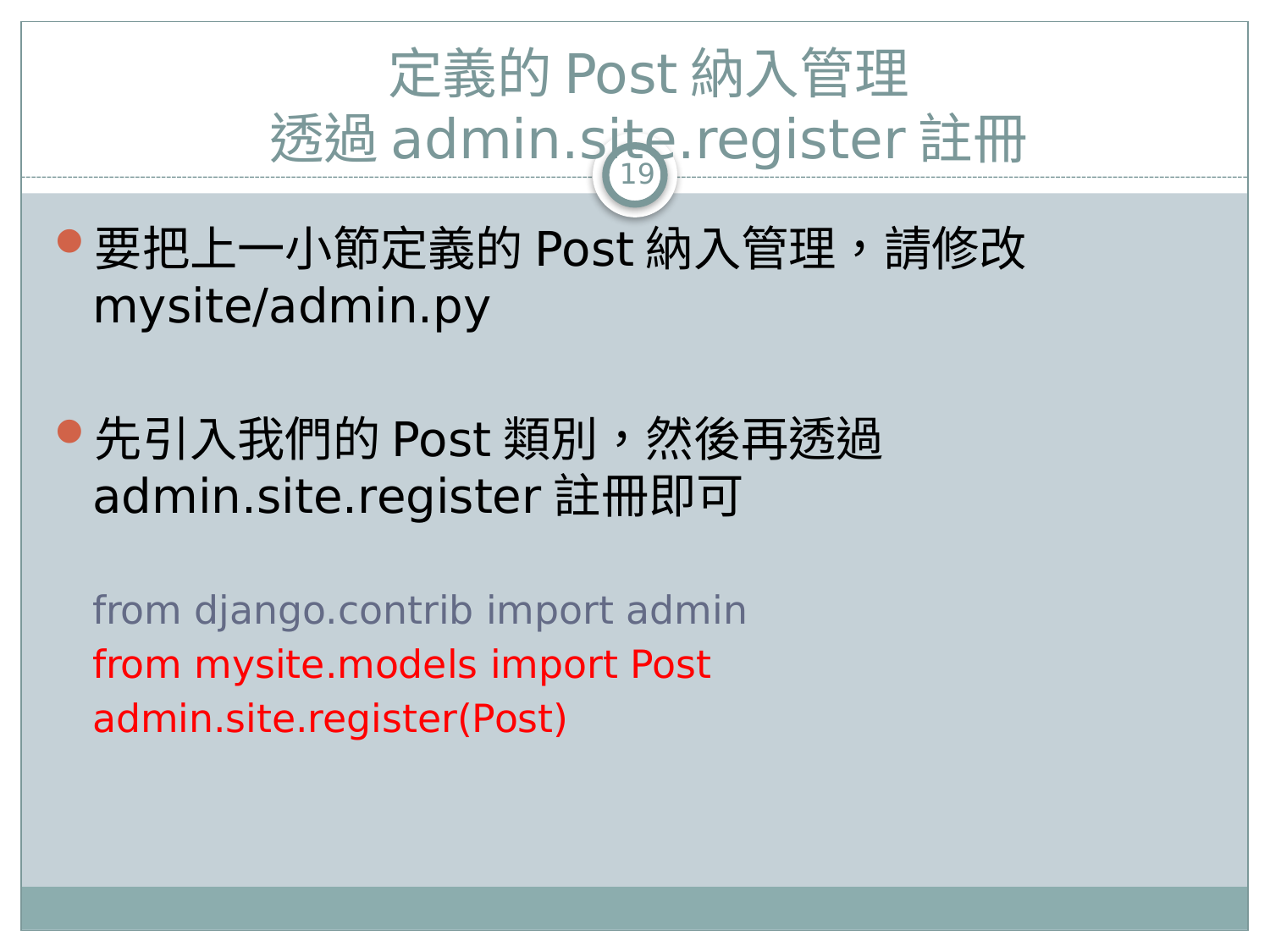

# 定義的Post納入管理 透過admin.site.register註冊
19
要把上一小節定義的Post納入管理，請修改mysite/admin.py

先引入我們的Post類別，然後再透過admin.site.register註冊即可

from django.contrib import admin
from mysite.models import Post
admin.site.register(Post)